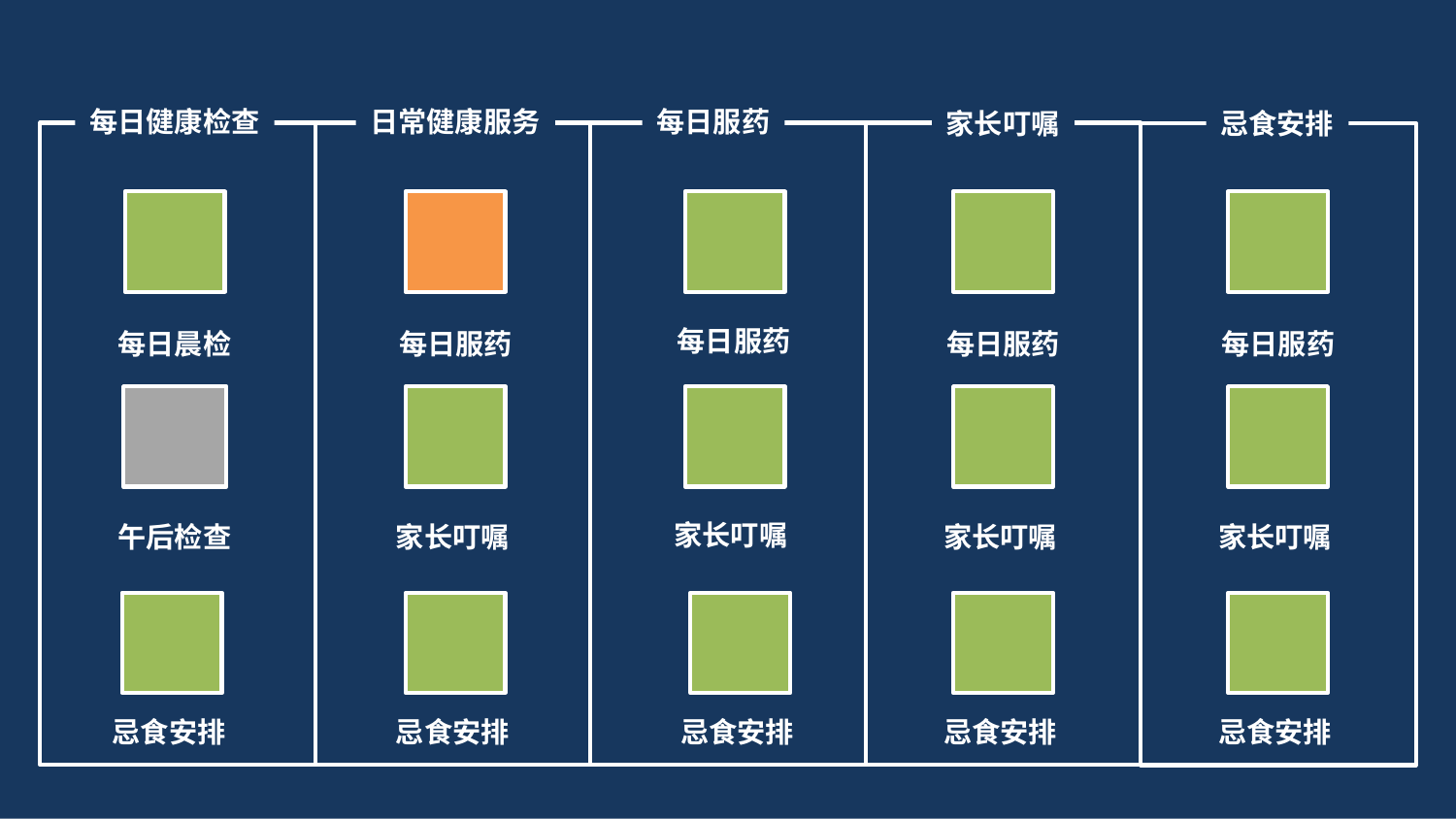

每日健康检查
日常健康服务
每日服药
家长叮嘱
忌食安排

每日服药
每日服药
每日晨检
每日服药
每日服药

家长叮嘱
午后检查
家长叮嘱
家长叮嘱
家长叮嘱

忌食安排
忌食安排
忌食安排
忌食安排
忌食安排